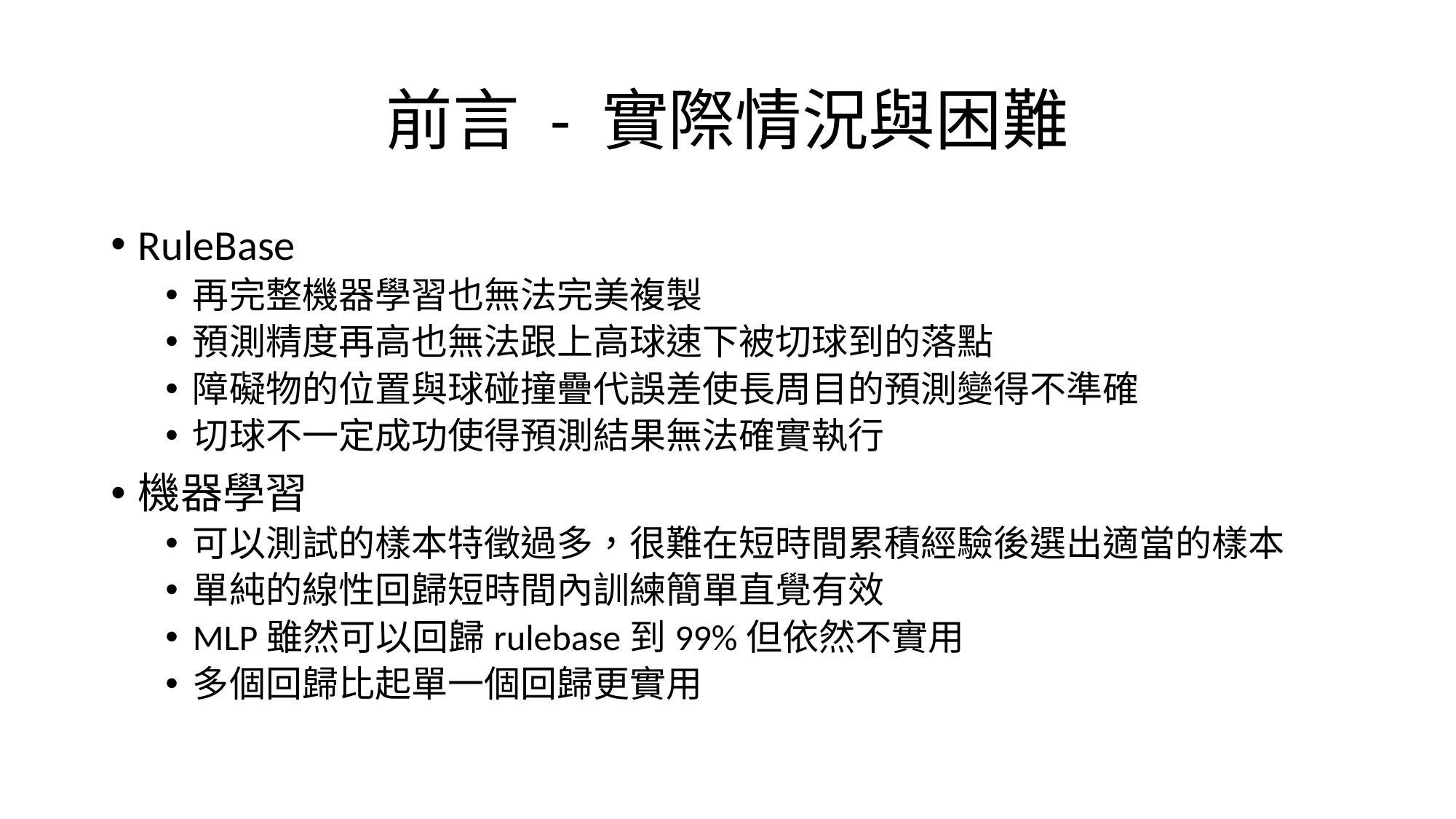

# 前言 - 實際情況與困難
RuleBase
再完整機器學習也無法完美複製
預測精度再高也無法跟上高球速下被切球到的落點
障礙物的位置與球碰撞疊代誤差使長周目的預測變得不準確
切球不一定成功使得預測結果無法確實執行
機器學習
可以測試的樣本特徵過多，很難在短時間累積經驗後選出適當的樣本
單純的線性回歸短時間內訓練簡單直覺有效
MLP雖然可以回歸rulebase到99%但依然不實用
多個回歸比起單一個回歸更實用